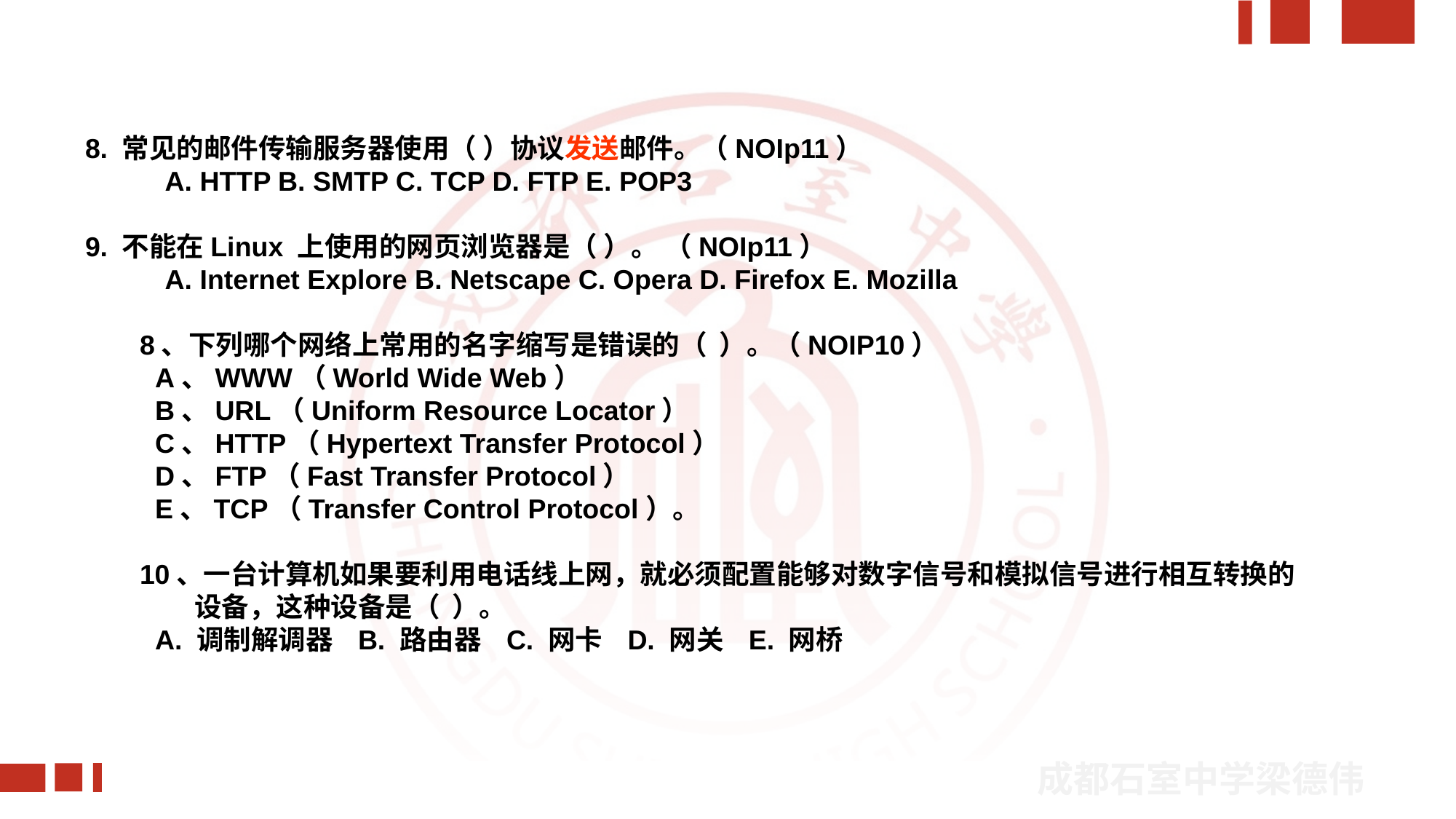

8. 常见的邮件传输服务器使用（ ）协议发送邮件。（NOIp11）
   A. HTTP B. SMTP C. TCP D. FTP E. POP3
9. 不能在Linux 上使用的网页浏览器是（ ）。 （NOIp11）
   A. Internet Explore B. Netscape C. Opera D. Firefox E. Mozilla
8、下列哪个网络上常用的名字缩写是错误的（  ）。（NOIP10）
  A、WWW（World Wide Web）
  B、URL（Uniform Resource Locator）
  C、HTTP（Hypertext Transfer Protocol）
  D、FTP（Fast Transfer Protocol）
  E、TCP（Transfer Control Protocol）。

10、一台计算机如果要利用电话线上网，就必须配置能够对数字信号和模拟信号进行相互转换的设备，这种设备是（  ）。
  A. 调制解调器   B. 路由器   C. 网卡   D. 网关   E. 网桥